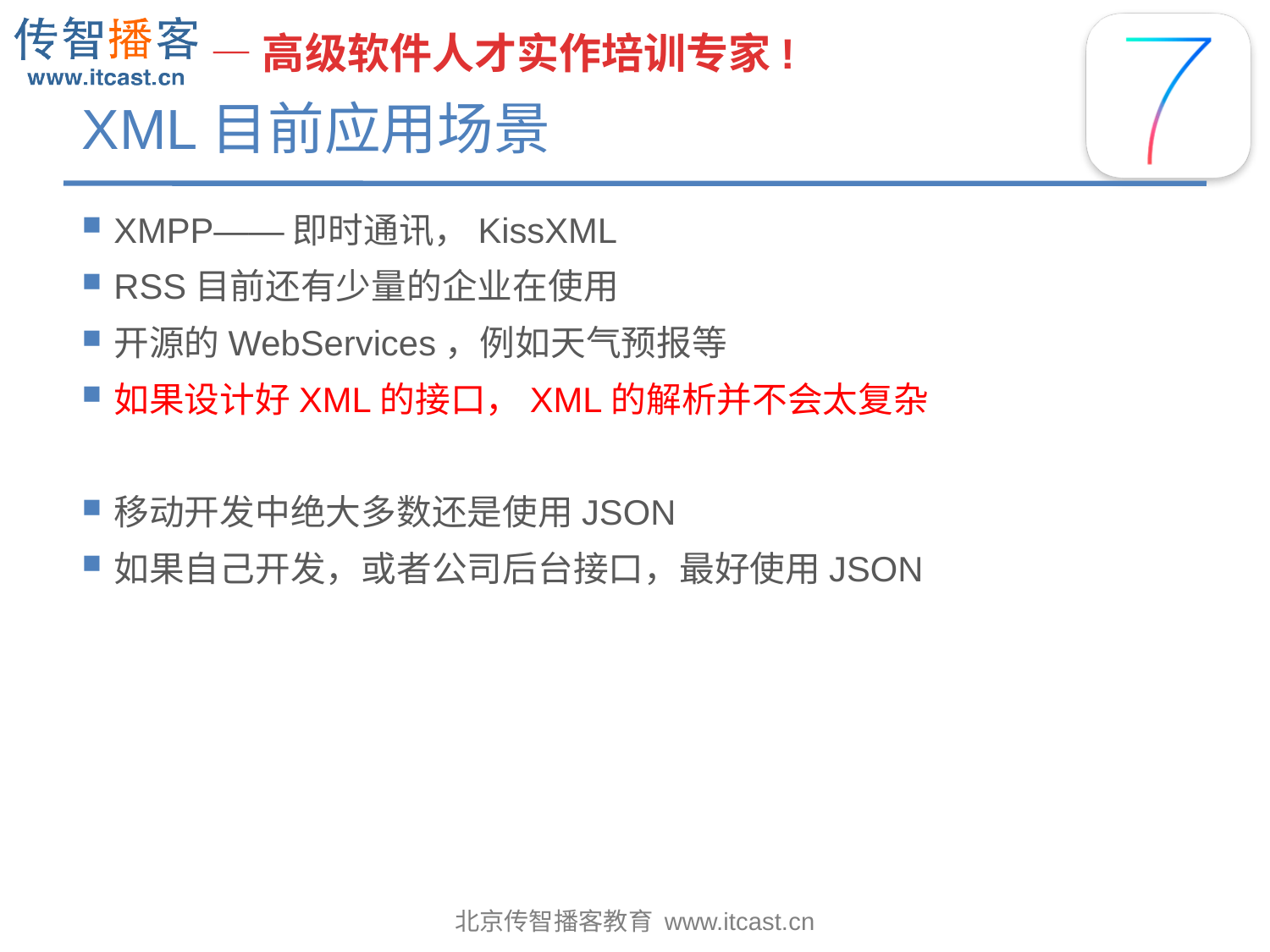

# XML目前应用场景
XMPP——即时通讯，KissXML
RSS目前还有少量的企业在使用
开源的WebServices，例如天气预报等
如果设计好XML的接口，XML的解析并不会太复杂

移动开发中绝大多数还是使用JSON
如果自己开发，或者公司后台接口，最好使用JSON